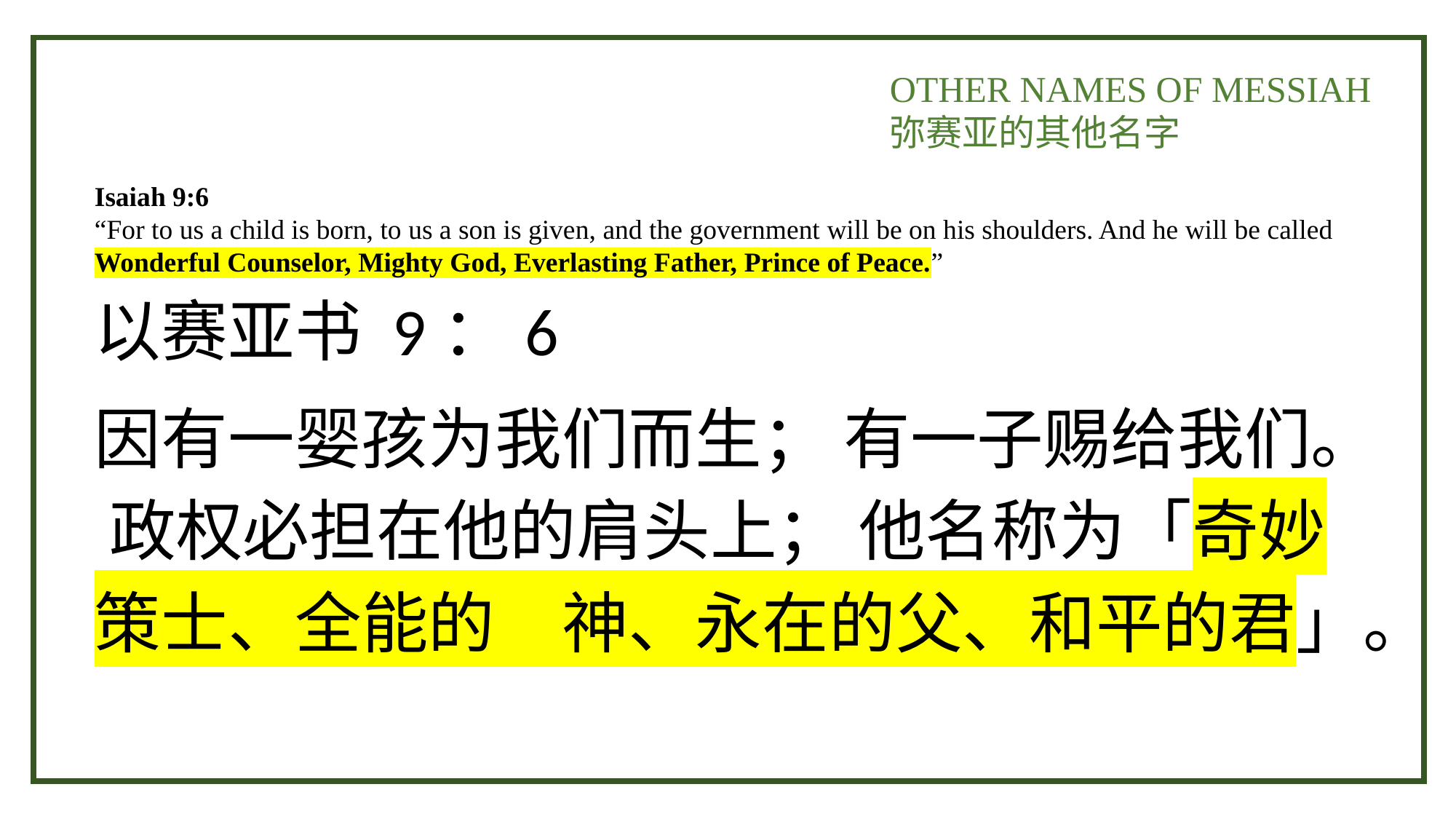

OTHER NAMES OF MESSIAH
弥赛亚的其他名字
Isaiah 9:6
“For to us a child is born, to us a son is given, and the government will be on his shoulders. And he will be called Wonderful Counselor, Mighty God, Everlasting Father, Prince of Peace.”
以赛亚书 9：6
因有一婴孩为我们而生； 有一子赐给我们。 政权必担在他的肩头上； 他名称为「奇妙策士、全能的　神、永在的父、和平的君」。